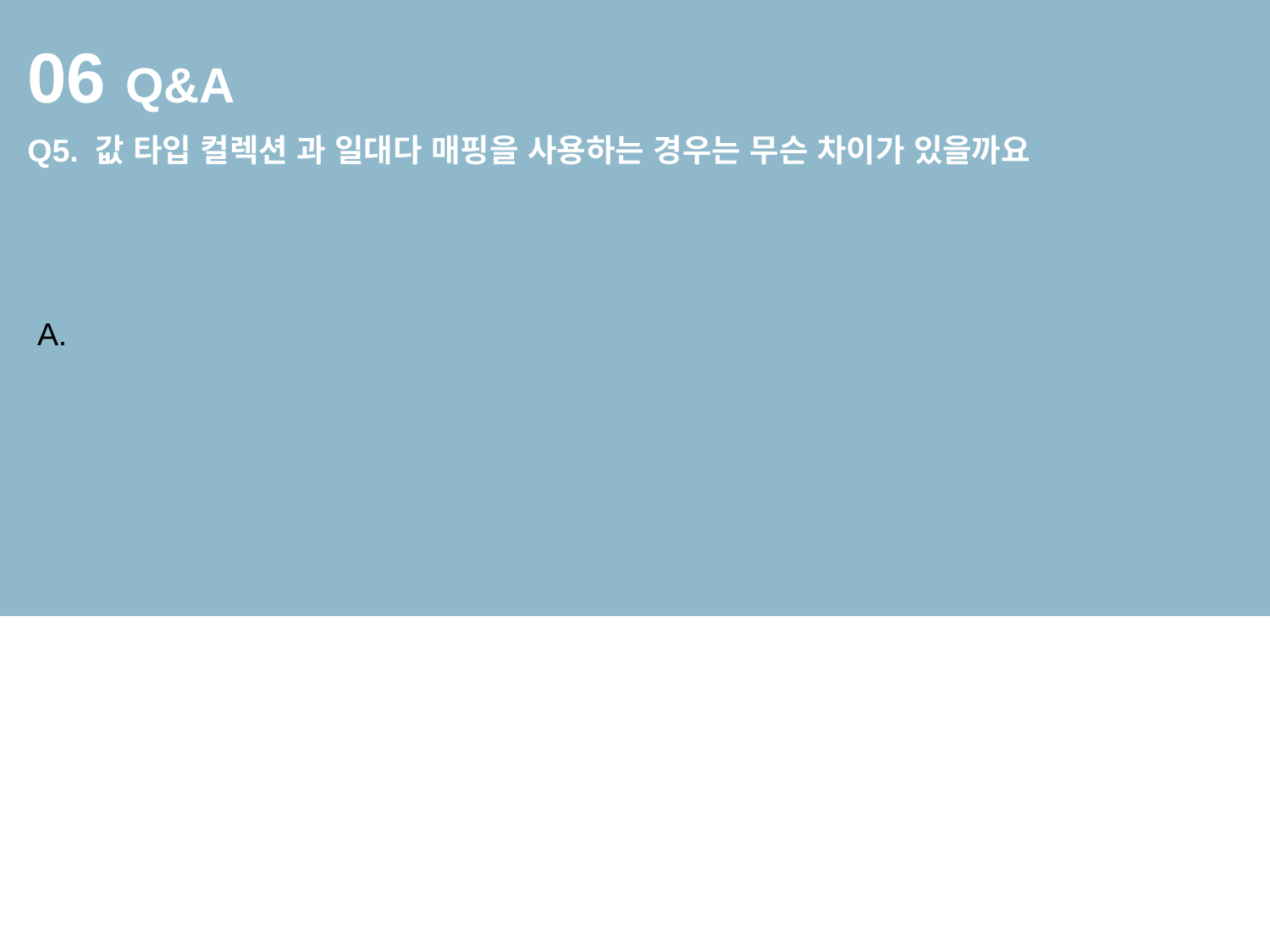

06 Q&A
Q5. 값 타입 컬렉션 과 일대다 매핑을 사용하는 경우는 무슨 차이가 있을까요
A.